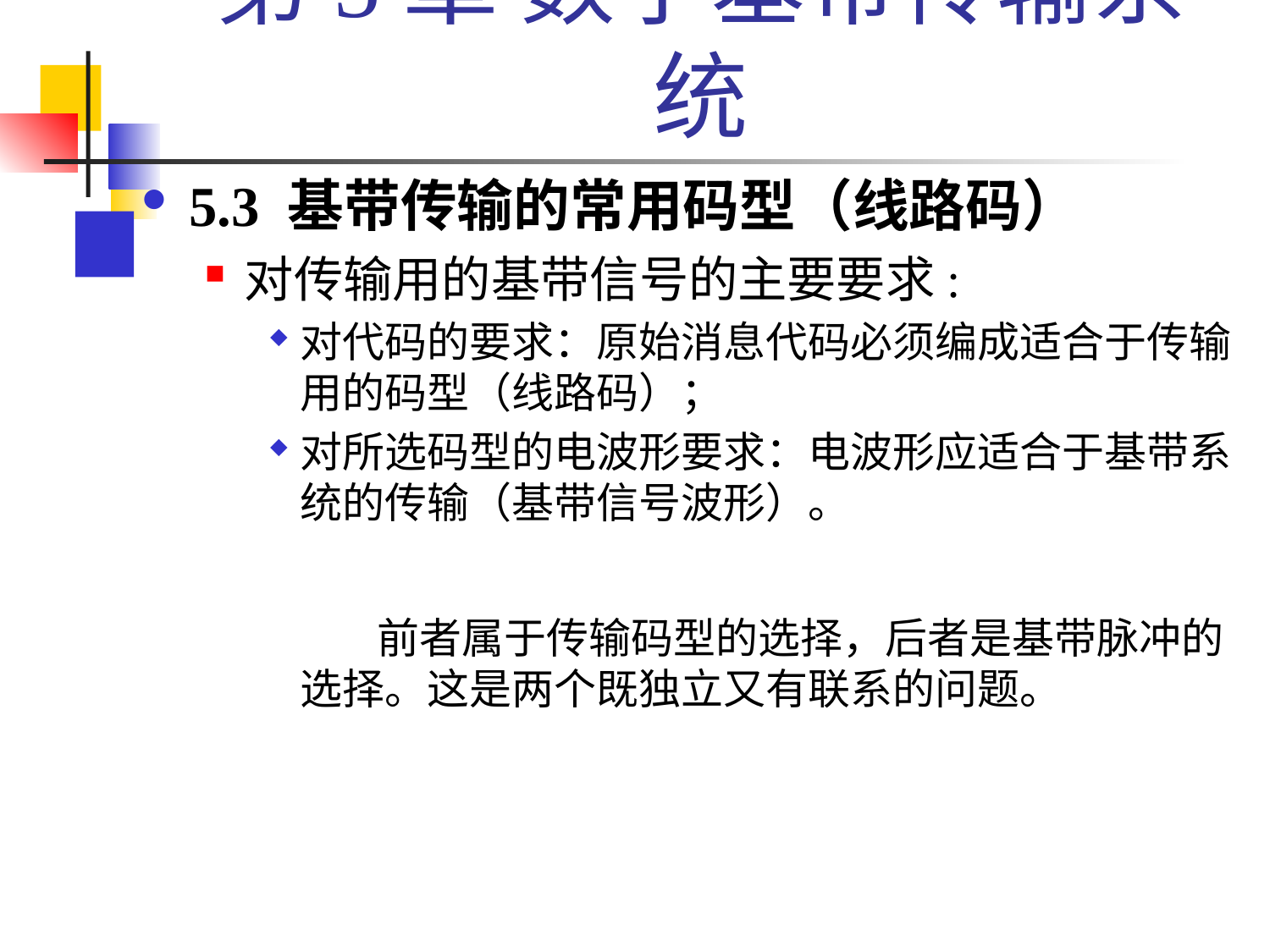

# 第5章 数字基带传输系统
5.3 基带传输的常用码型（线路码）
对传输用的基带信号的主要要求:
对代码的要求：原始消息代码必须编成适合于传输用的码型（线路码）；
对所选码型的电波形要求：电波形应适合于基带系统的传输（基带信号波形）。

	       前者属于传输码型的选择，后者是基带脉冲的选择。这是两个既独立又有联系的问题。
20